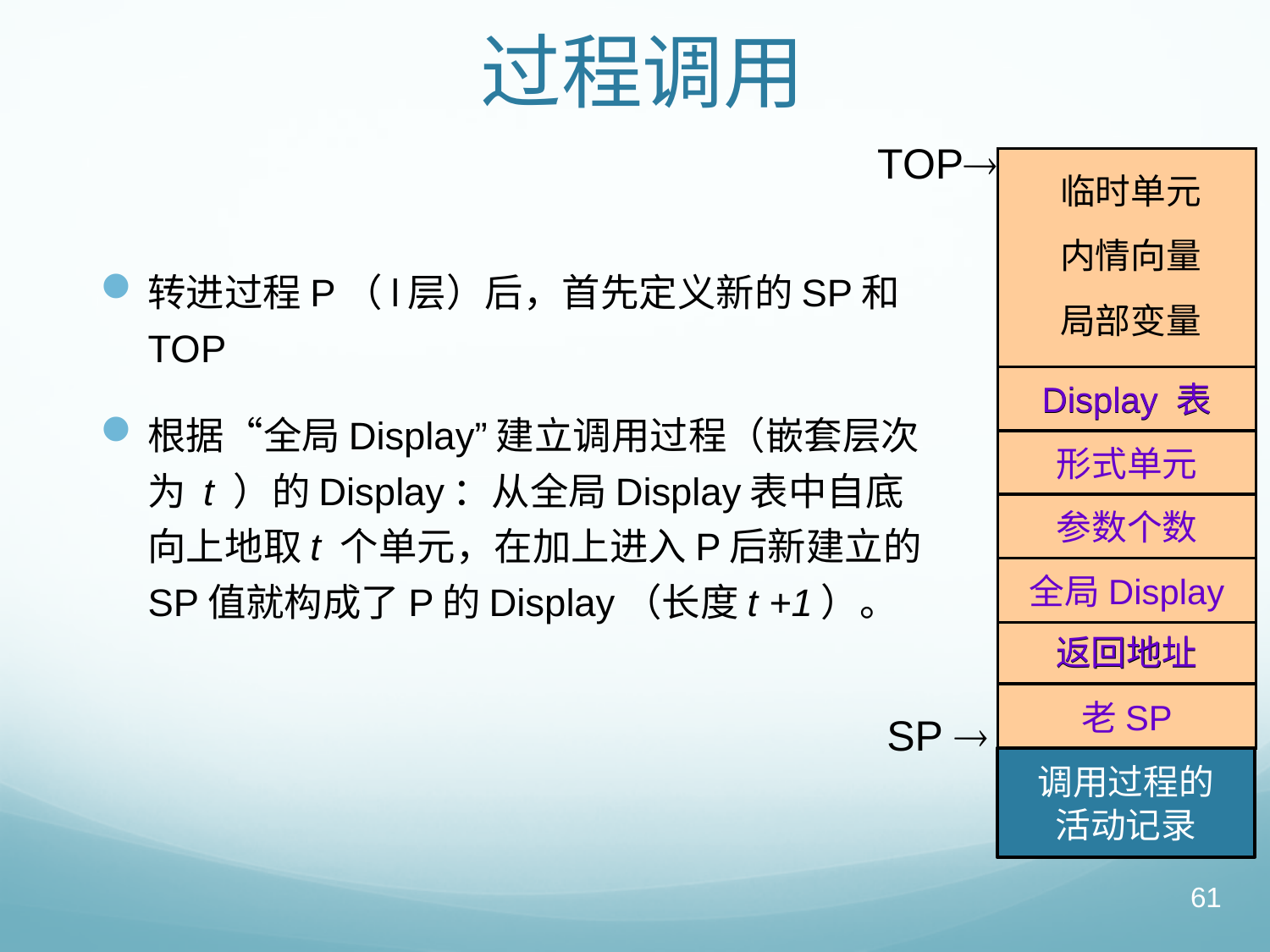

# 过程调用
TOP→

临时单元
内情向量
局部变量
Display 表
形式单元
参数个数
全局Display
返回地址
老SP
转进过程P（l层）后，首先定义新的SP和TOP
根据“全局Display”建立调用过程（嵌套层次为 t ）的Display：从全局Display表中自底向上地取t 个单元，在加上进入P后新建立的SP值就构成了P的Display（长度t +1）。

Display 表
返回地址
SP →
调用过程的
活动记录
61